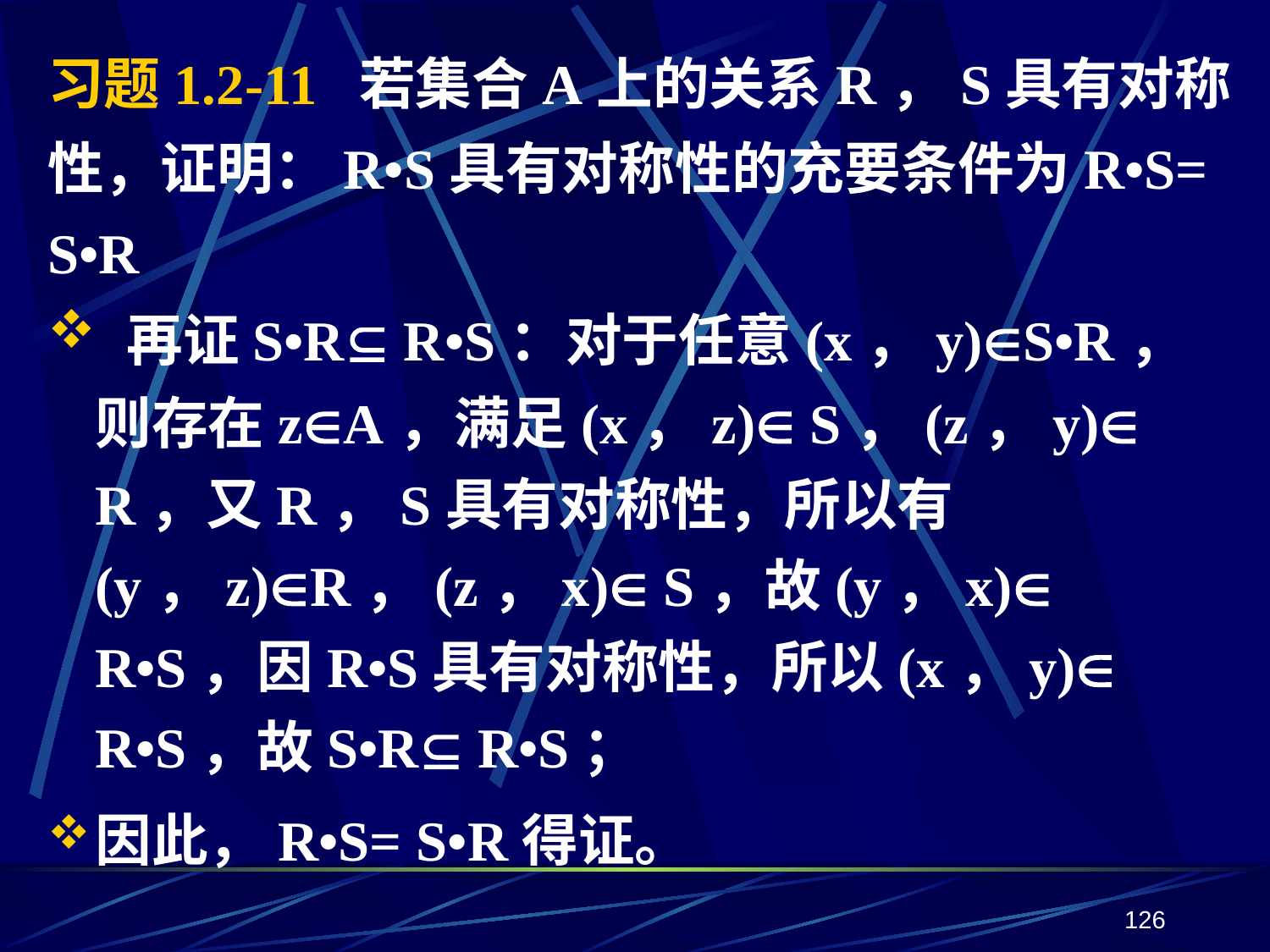

# 习题1.2-11  若集合A上的关系R，S具有对称性，证明：R•S具有对称性的充要条件为R•S= S•R
 再证S•R⊆ R•S：对于任意(x，y)∈S•R，则存在z∈A，满足(x，z)∈ S，(z，y)∈ R，又R，S具有对称性，所以有(y，z)∈R，(z，x)∈ S，故(y，x)∈ R•S，因R•S具有对称性，所以(x，y)∈ R•S，故S•R⊆ R•S；
因此，R•S= S•R得证。

126